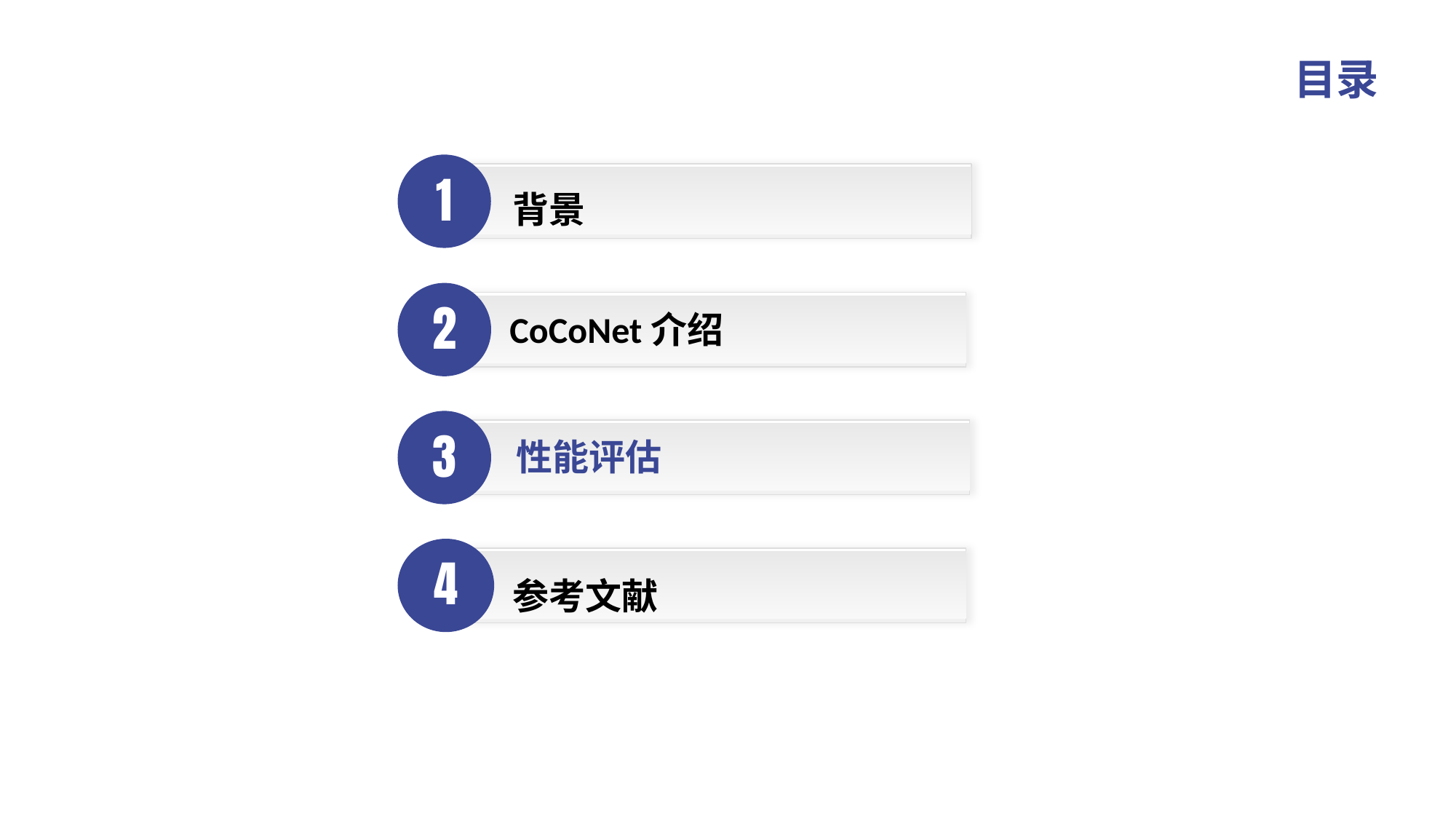

目录
1
单击此处添加文字内容

背景

2

单击此处添加文字内容

CoCoNet介绍
3

单击此处添加文字内容

性能评估
4

单击此处添加文字内容

参考文献